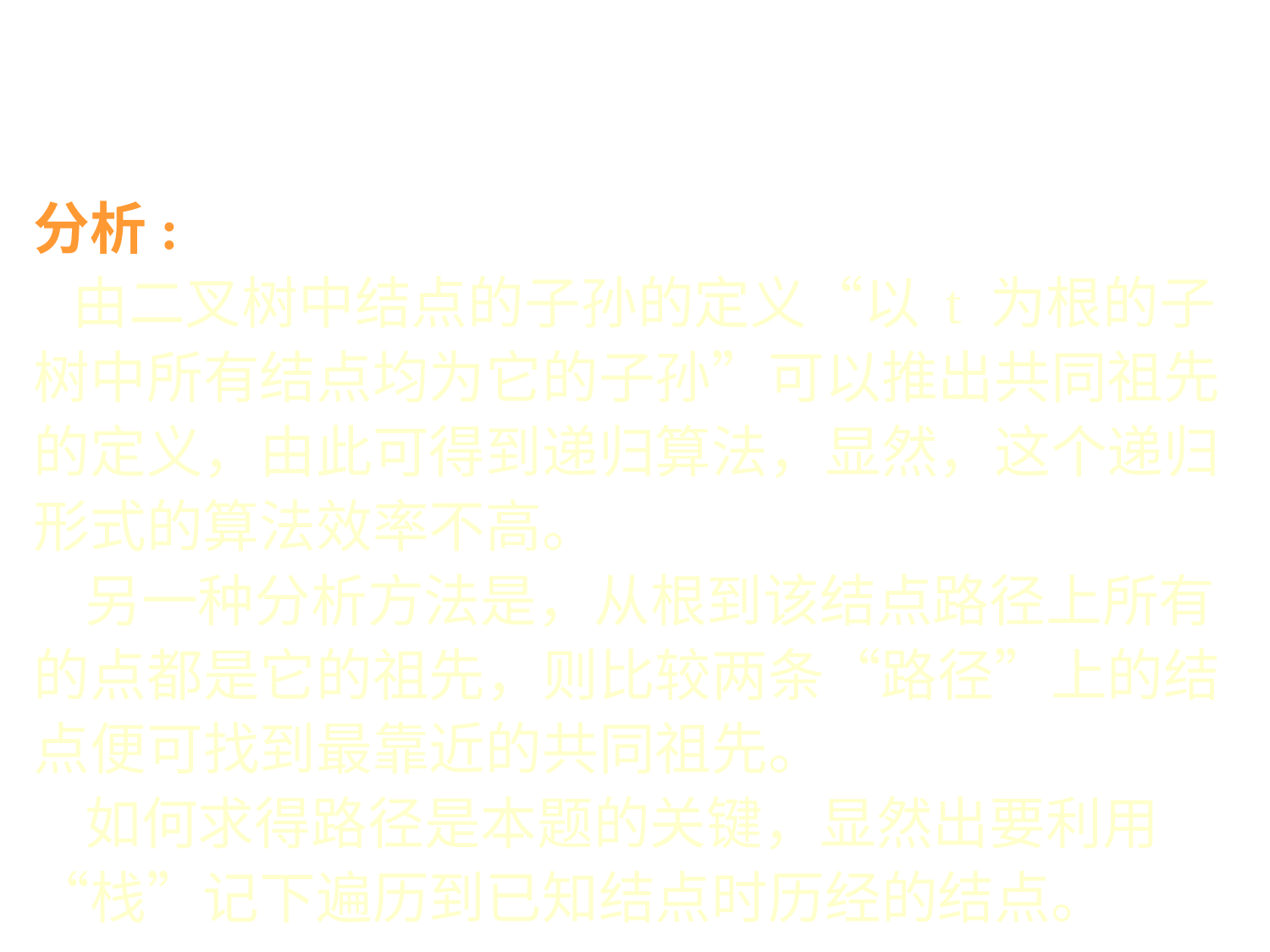

6.48  编写算法，求二叉树中两个结点“最靠近”的共同祖先。
分析:
  由二叉树中结点的子孙的定义“以 t 为根的子树中所有结点均为它的子孙”可以推出共同祖先的定义，由此可得到递归算法，显然，这个递归形式的算法效率不高。
   另一种分析方法是，从根到该结点路径上所有的点都是它的祖先，则比较两条“路径”上的结点便可找到最靠近的共同祖先。
   如何求得路径是本题的关键，显然出要利用“栈”记下遍历到已知结点时历经的结点。